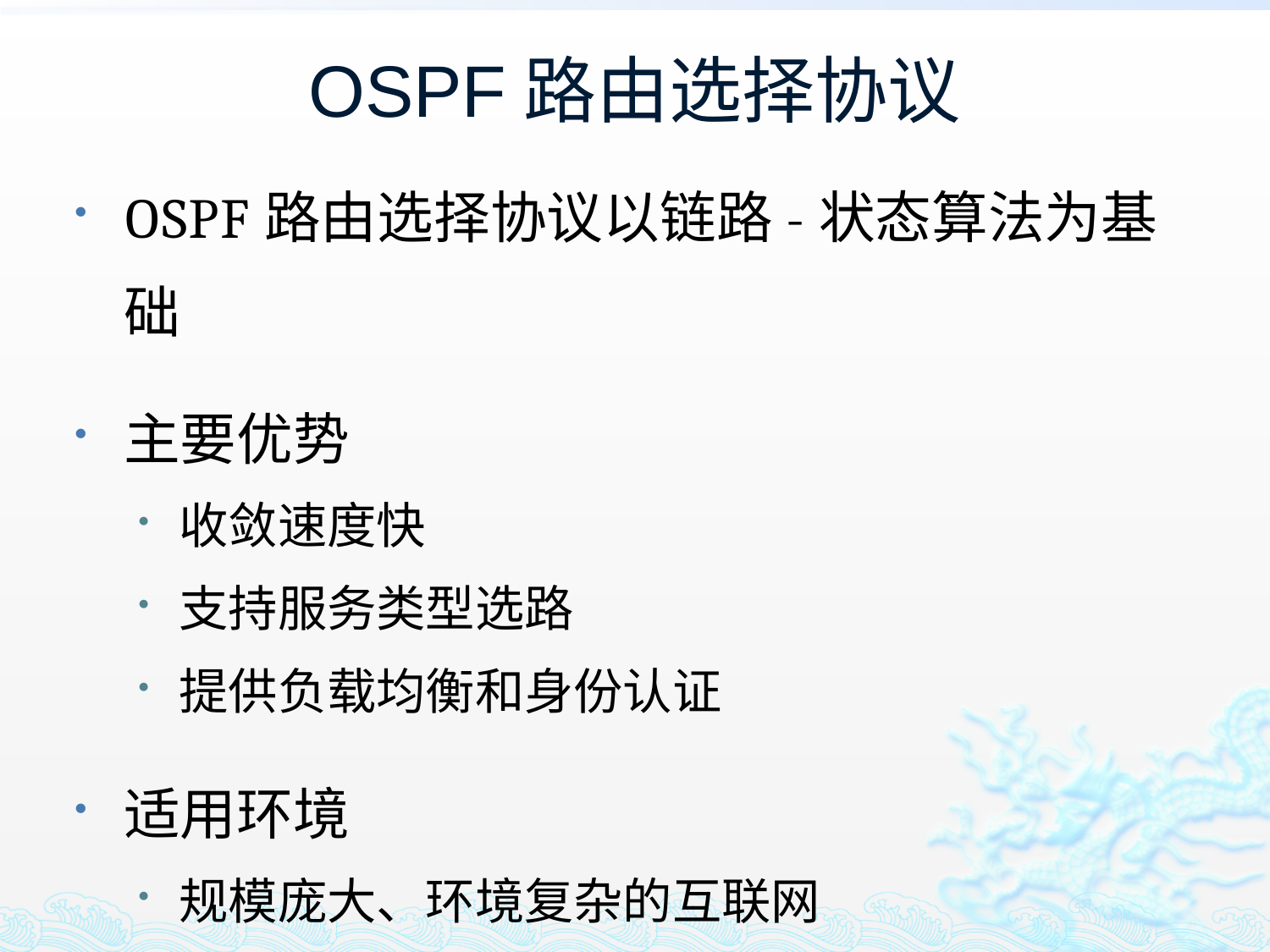

# OSPF路由选择协议
OSPF路由选择协议以链路-状态算法为基础
主要优势
收敛速度快
支持服务类型选路
提供负载均衡和身份认证
适用环境
规模庞大、环境复杂的互联网